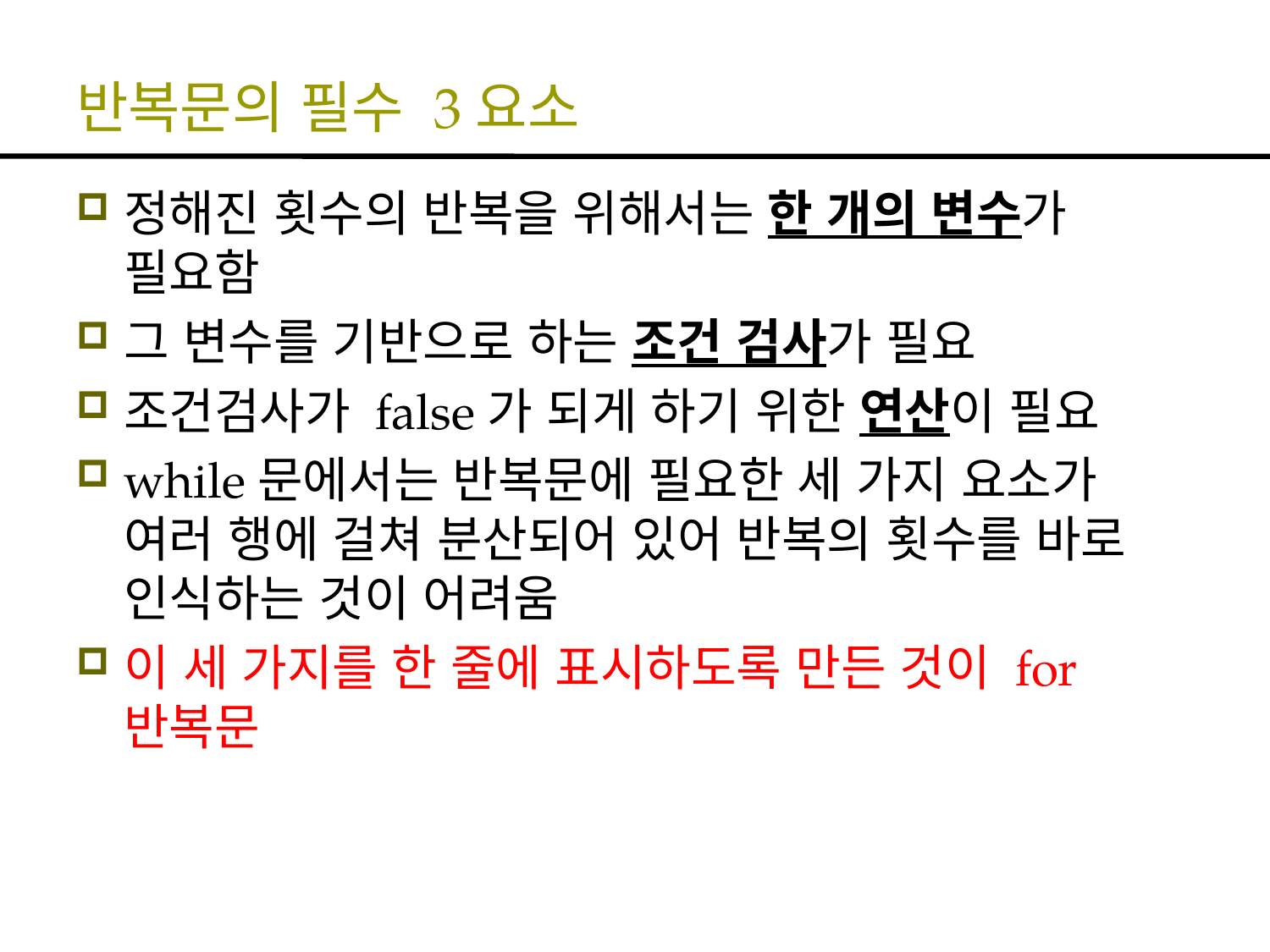

# 반복문의 필수 3요소
정해진 횟수의 반복을 위해서는 한 개의 변수가 필요함
그 변수를 기반으로 하는 조건 검사가 필요
조건검사가 false가 되게 하기 위한 연산이 필요
while문에서는 반복문에 필요한 세 가지 요소가 여러 행에 걸쳐 분산되어 있어 반복의 횟수를 바로 인식하는 것이 어려움
이 세 가지를 한 줄에 표시하도록 만든 것이 for 반복문